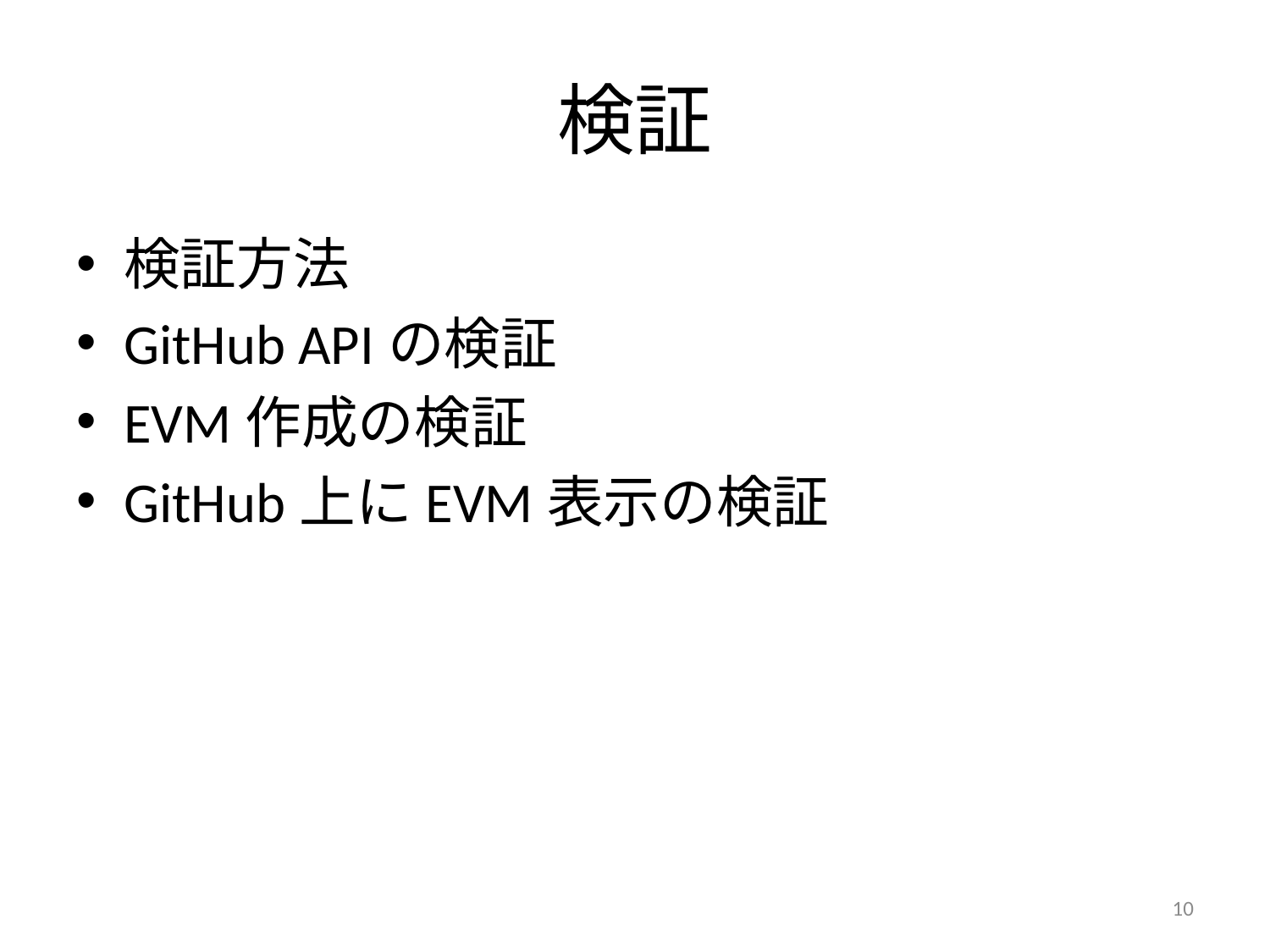

# 検証
検証方法
GitHub APIの検証
EVM作成の検証
GitHub上にEVM表示の検証

10